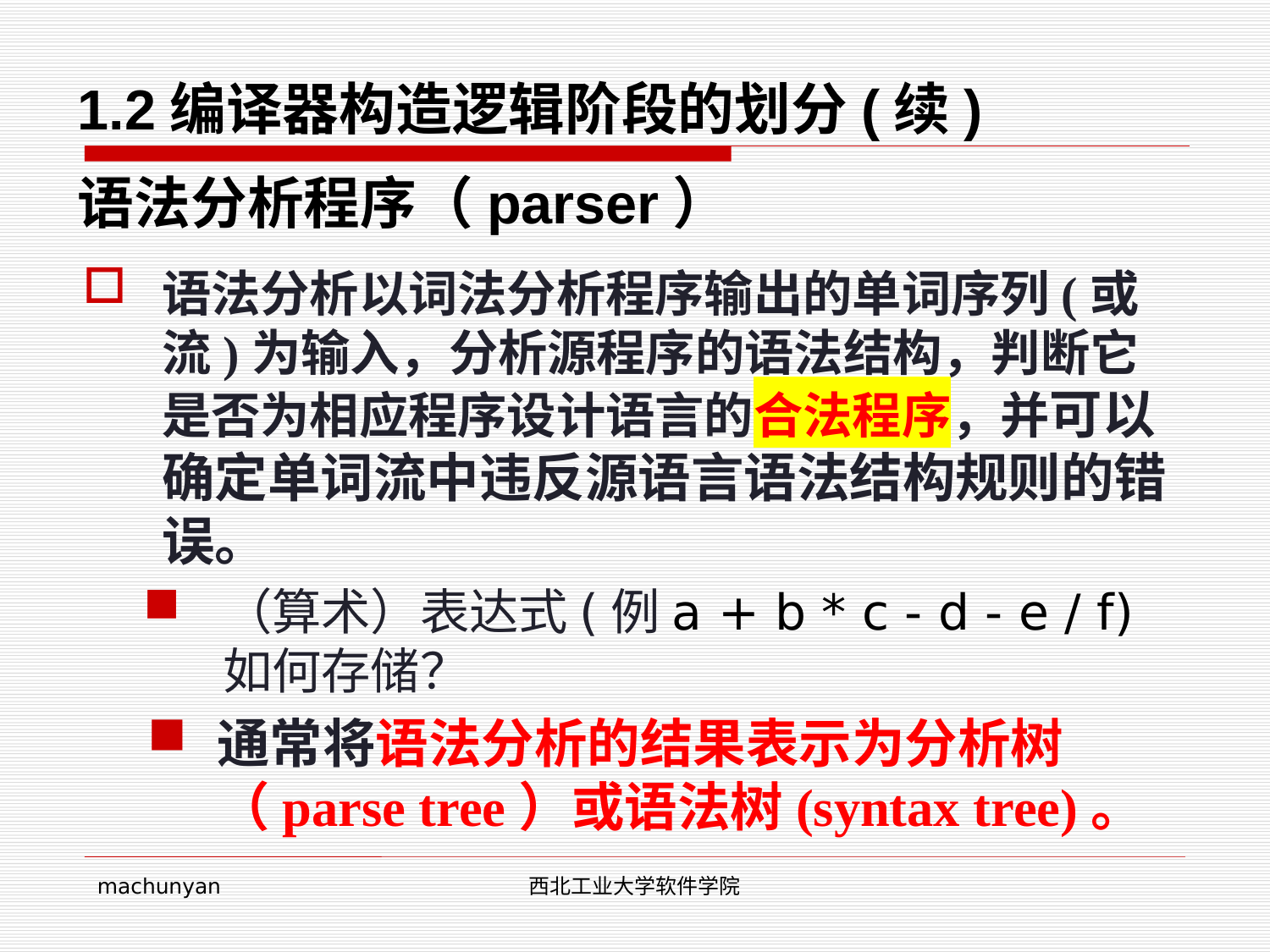

1.2编译器构造逻辑阶段的划分(续)
# 语法分析程序（parser）
语法分析以词法分析程序输出的单词序列(或流)为输入，分析源程序的语法结构，判断它是否为相应程序设计语言的合法程序，并可以确定单词流中违反源语言语法结构规则的错误。
（算术）表达式(例a + b * c - d - e / f)如何存储？
通常将语法分析的结果表示为分析树（parse tree）或语法树(syntax tree)。
machunyan
西北工业大学软件学院
16